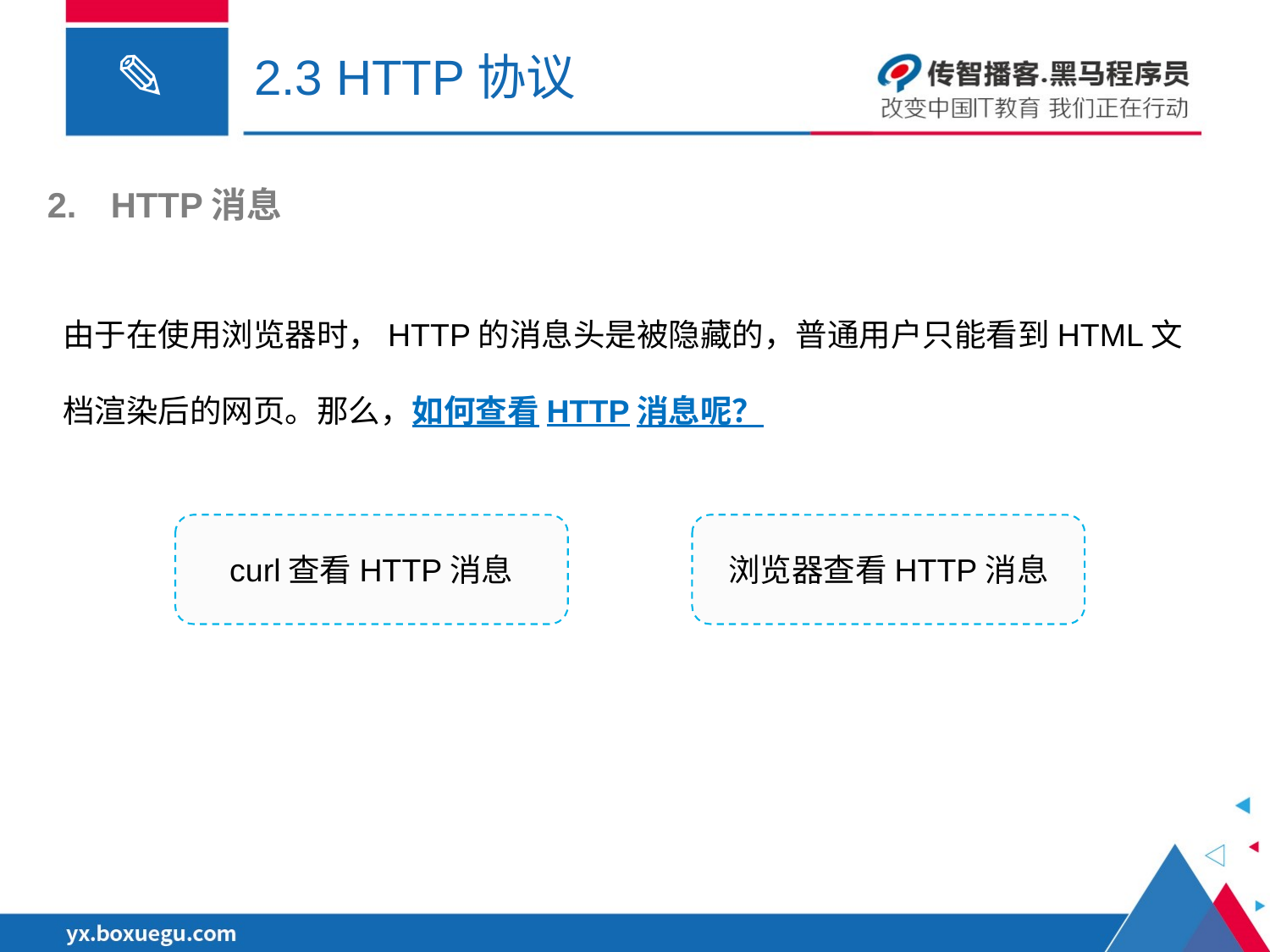

# 2.3 HTTP协议
HTTP消息
由于在使用浏览器时，HTTP的消息头是被隐藏的，普通用户只能看到HTML文档渲染后的网页。那么，如何查看HTTP消息呢？
curl查看HTTP消息
浏览器查看HTTP消息